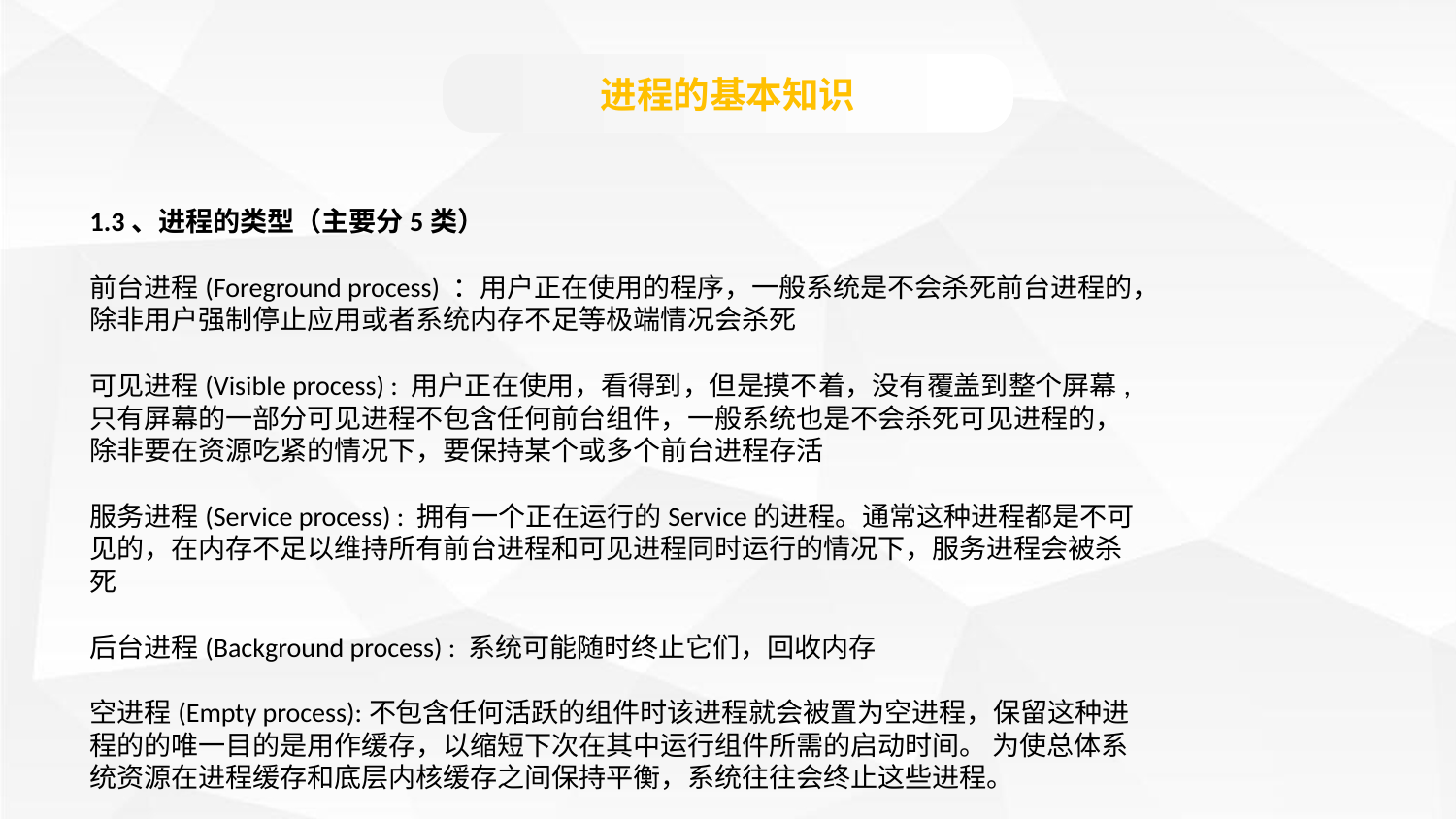

进程的基本知识
1.3、进程的类型（主要分5类）

前台进程(Foreground process) ：用户正在使用的程序，一般系统是不会杀死前台进程的，除非用户强制停止应用或者系统内存不足等极端情况会杀死

可见进程(Visible process) : 用户正在使用，看得到，但是摸不着，没有覆盖到整个屏幕,只有屏幕的一部分可见进程不包含任何前台组件，一般系统也是不会杀死可见进程的，除非要在资源吃紧的情况下，要保持某个或多个前台进程存活

服务进程(Service process) : 拥有一个正在运行的Service的进程。通常这种进程都是不可见的，在内存不足以维持所有前台进程和可见进程同时运行的情况下，服务进程会被杀死

后台进程(Background process) : 系统可能随时终止它们，回收内存

空进程(Empty process):不包含任何活跃的组件时该进程就会被置为空进程，保留这种进程的的唯一目的是用作缓存，以缩短下次在其中运行组件所需的启动时间。 为使总体系统资源在进程缓存和底层内核缓存之间保持平衡，系统往往会终止这些进程。